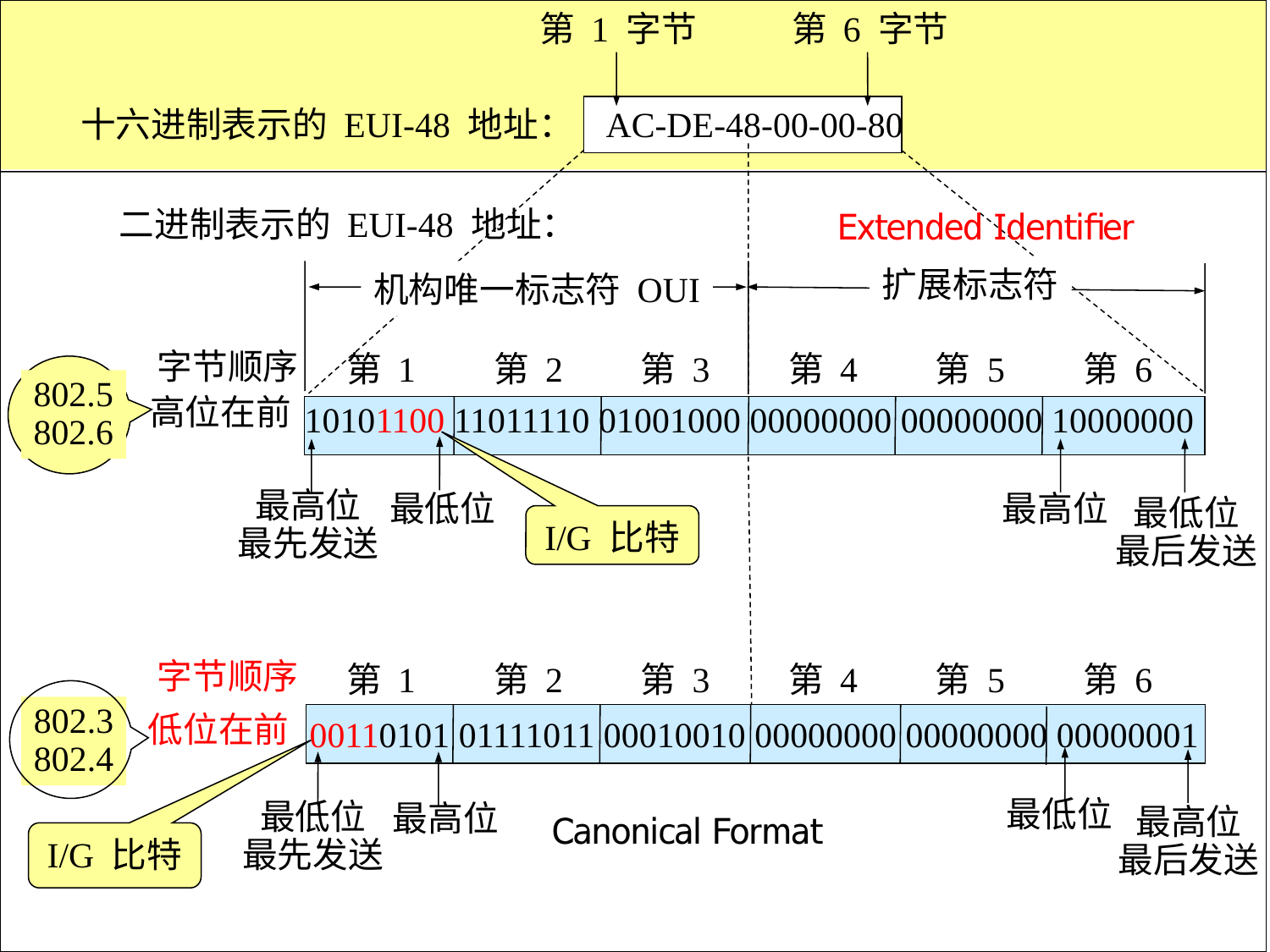

第 1 字节
第 6 字节

十六进制表示的 EUI-48 地址：   AC-DE-48-00-00-80

二进制表示的 EUI-48 地址：
Extended Identifier
扩展标志符

机构唯一标志符 OUI

字节顺序
第 1
第 2
第 3
第 4
第 5
第 6

802.5
802.6
802.5
802.6
高位在前
10101100 11011110 01001000 00000000 00000000 10000000

最低位
最高位
最高位
最先发送
最低位
最后发送
I/G 比特
字节顺序
第 1
第 2
第 3
第 4
第 5
第 6

802.3
802.4
低位在前

00110101 01111011 00010010 00000000 00000000 00000001

最低位
最高位
最低位
最先发送
最高位
最后发送
Canonical Format
I/G 比特